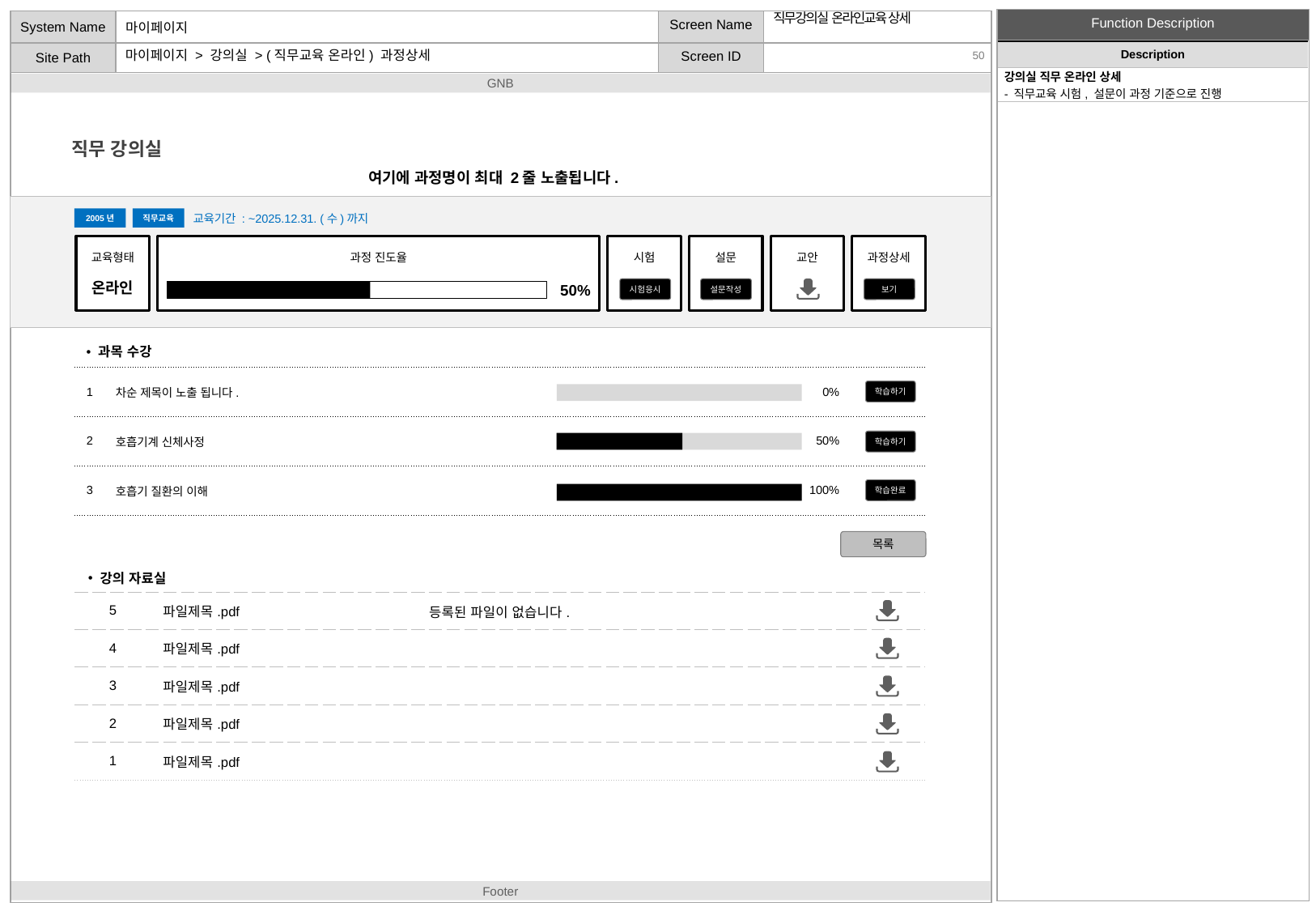

직무강의실 온라인교육 상세
| Description |
| --- |
| 강의실 직무 온라인 상세 - 직무교육 시험, 설문이 과정 기준으로 진행 |

# 마이페이지 > 강의실 > (직무교육 온라인) 과정상세
직무 강의실
여기에 과정명이 최대 2줄 노출됩니다.

교육기간 : ~2025.12.31. (수)까지
2005년
직무교육
교육형태

온라인
과정 진도율

50%

시험
시험응시
설문
설문작성
교안

과정상세
보기
과목 수강
| 1 | 차순 제목이 노출 됩니다. | 0% |  |
| --- | --- | --- | --- |
| 2 | 호흡기계 신체사정 | 50% |  |
| 3 | 호흡기 질환의 이해 | 100% |  |
학습하기

학습하기
학습완료
목록
강의 자료실
| 등록된 파일이 없습니다. |
| --- |
| 5 | 파일제목.pdf |  |
| --- | --- | --- |
| 4 | 파일제목.pdf |  |
| 3 | 파일제목.pdf |  |
| 2 | 파일제목.pdf |  |
| 1 | 파일제목.pdf |  |